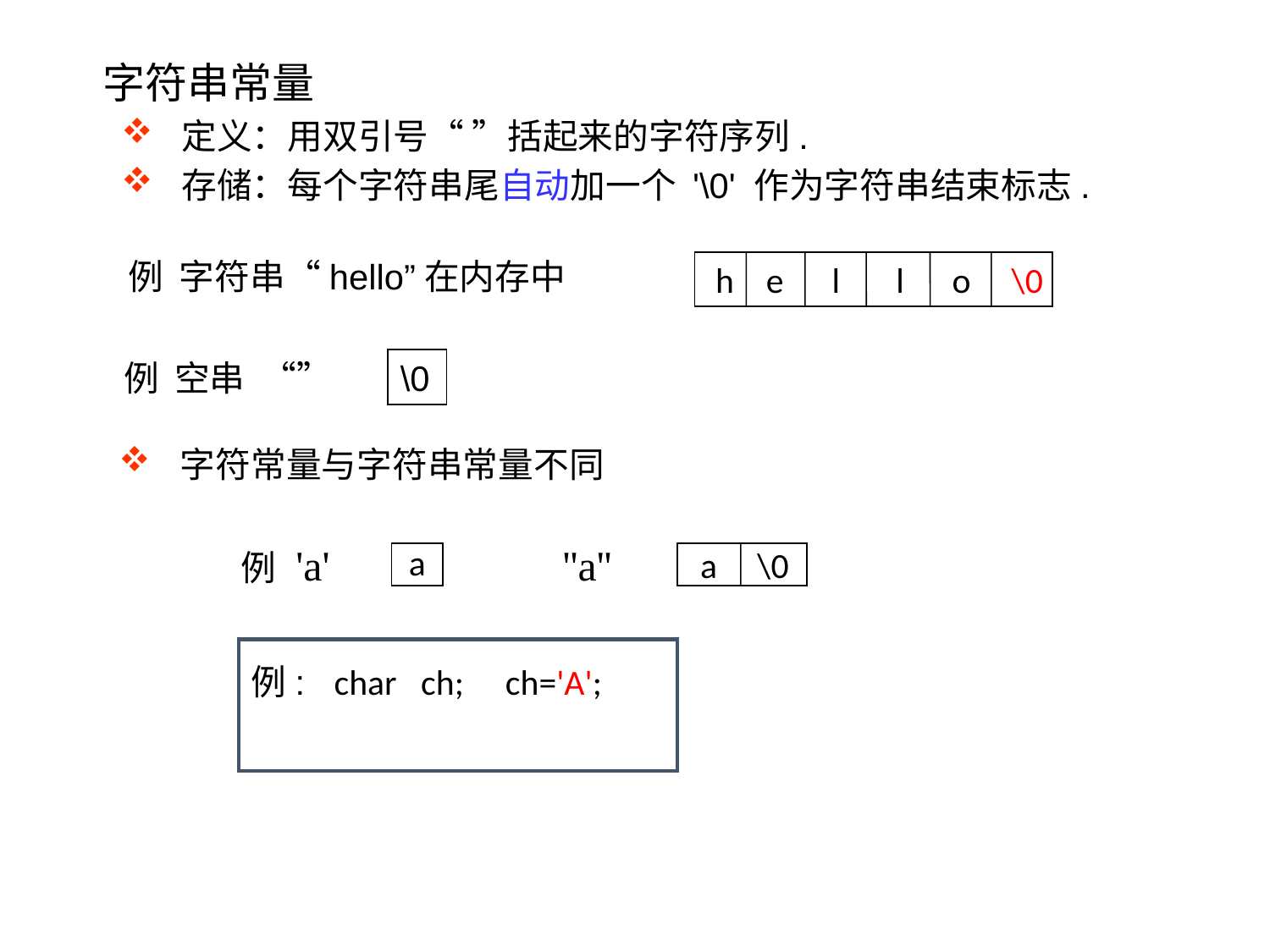

字符串常量
定义：用双引号“ ”括起来的字符序列.
存储：每个字符串尾自动加一个 '\0' 作为字符串结束标志.
例  字符串“hello”在内存中
 h    e      l       l      o     \0

例  空串  “”
\0
字符常量与字符串常量不同
例 'a'
''a''
a
 a     \0

例:  char   ch;     ch=''A'';
例:   char   ch;	ch='A';